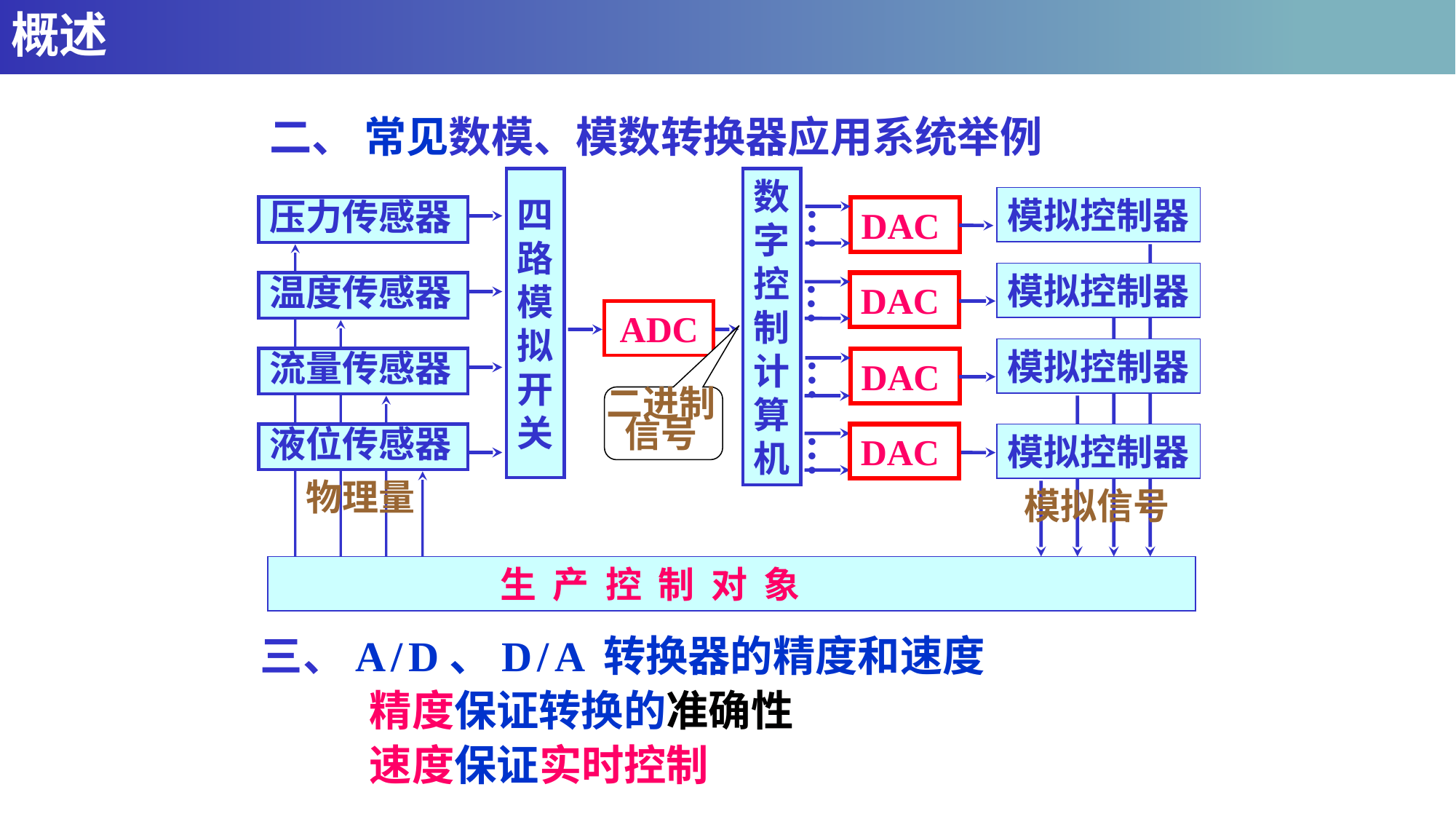

# 概述
二、 常见数模、模数转换器应用系统举例

四
路
模
拟
开
关

数
字
控
制
计
算
机
模拟控制器
压力传感器
…
DAC

模拟控制器
…
温度传感器
DAC

ADC

模拟控制器
…
流量传感器
DAC

液位传感器
…
DAC
模拟控制器

生  产  控  制  对  象
二进制
信号

物理量
模拟信号
三、A / D、D / A 转换器的精度和速度
精度保证转换的准确性
速度保证实时控制